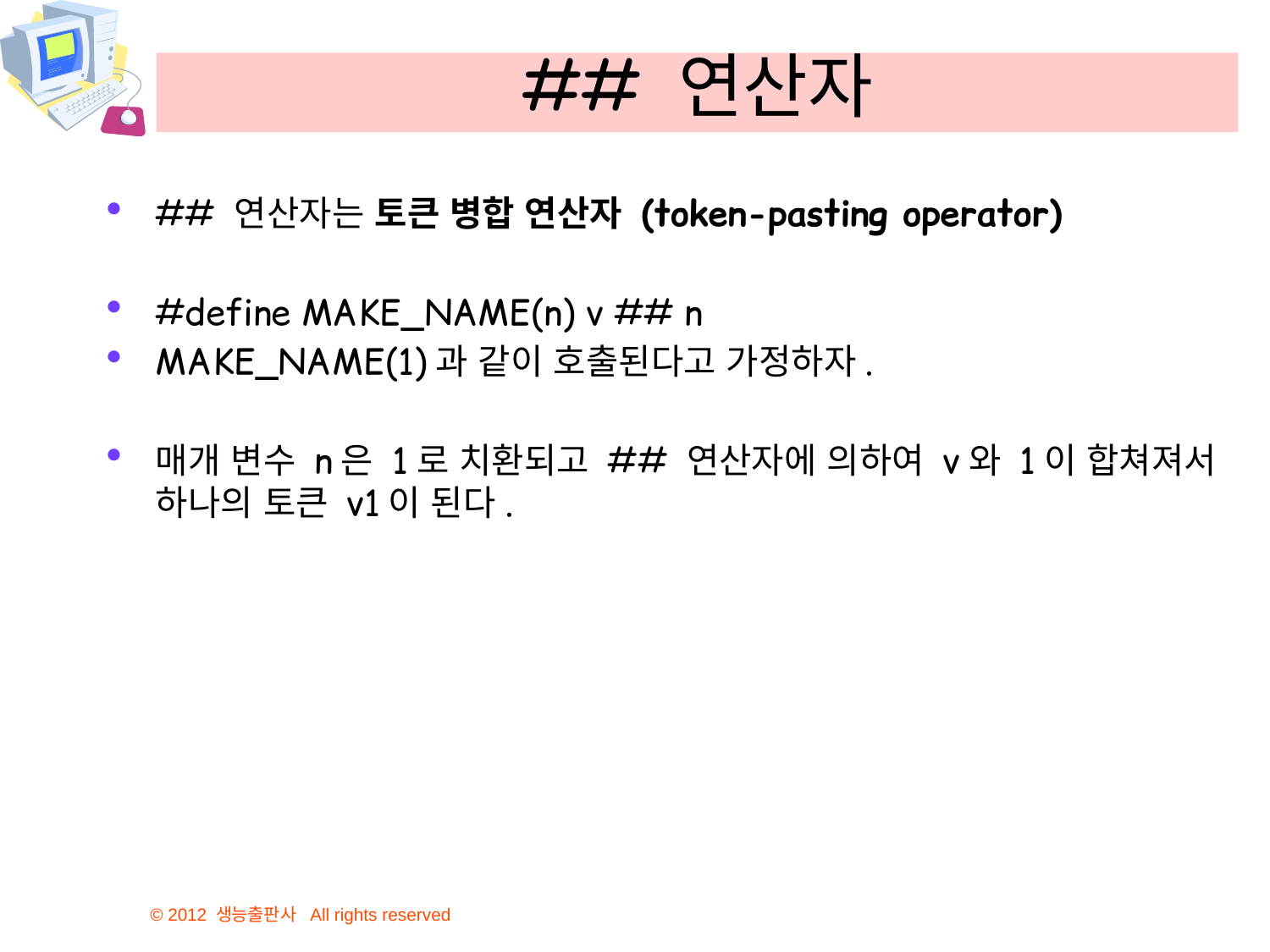

# ## 연산자
## 연산자는 토큰 병합 연산자 (token-pasting operator)

#define MAKE_NAME(n) v ## n
MAKE_NAME(1)과 같이 호출된다고 가정하자.

매개 변수 n은 1로 치환되고 ## 연산자에 의하여 v와 1이 합쳐져서 하나의 토큰 v1이 된다.